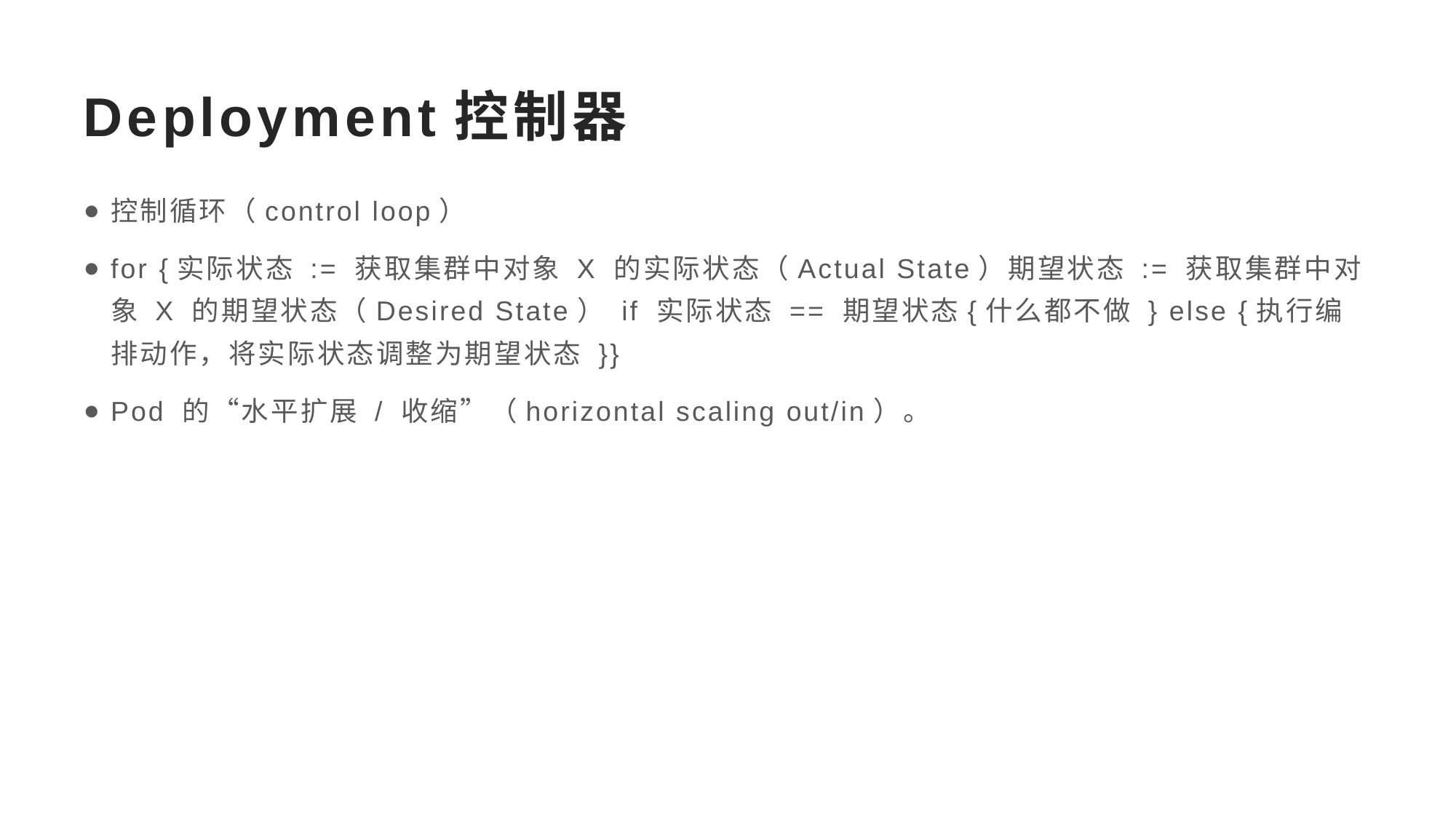

# Deployment控制器
控制循环（control loop）
for {实际状态 := 获取集群中对象 X 的实际状态（Actual State）期望状态 := 获取集群中对象 X 的期望状态（Desired State） if 实际状态 == 期望状态{什么都不做 } else {执行编排动作，将实际状态调整为期望状态 }}
Pod 的“水平扩展 / 收缩”（horizontal scaling out/in）。